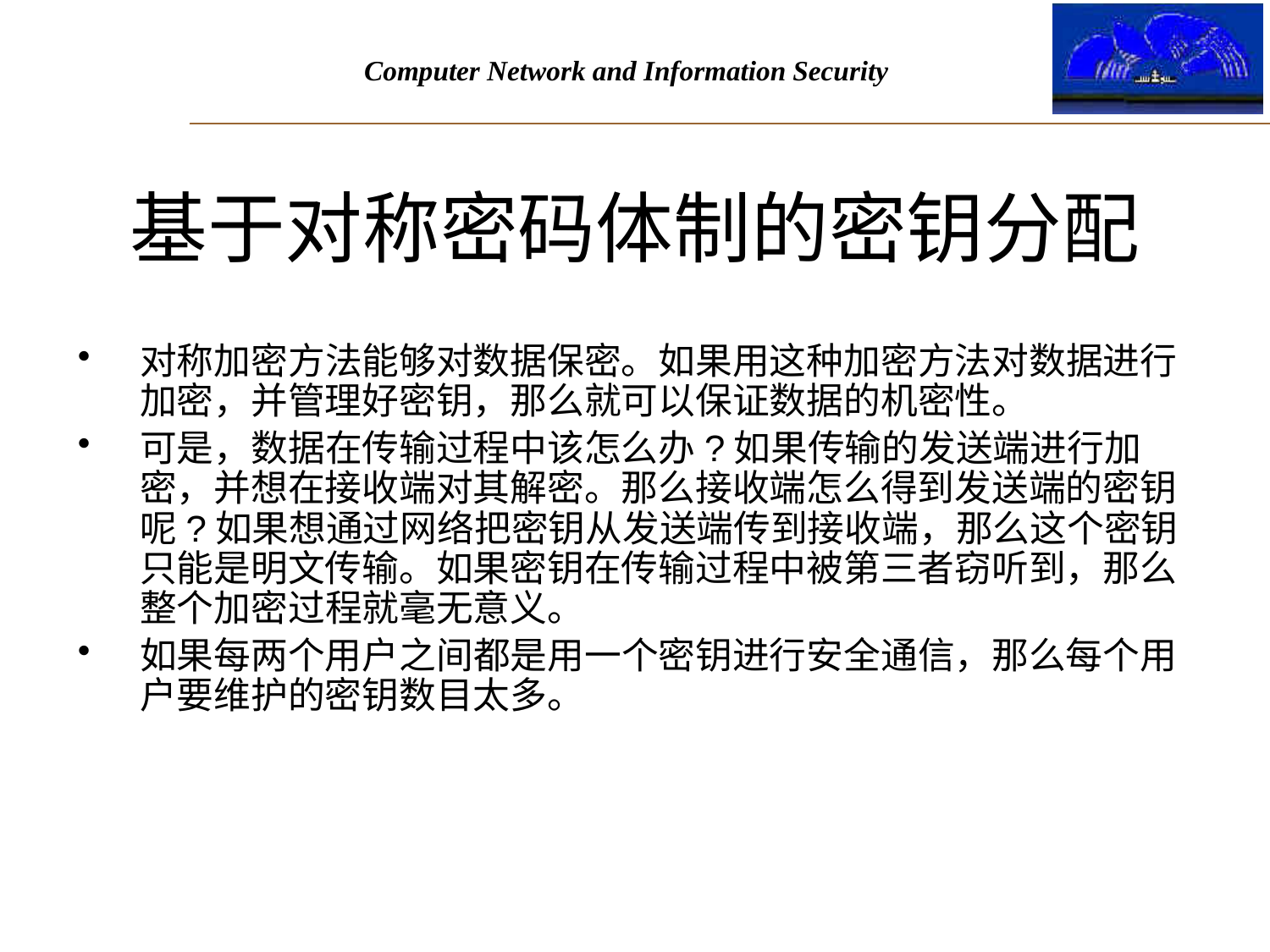

# 基于对称密码体制的密钥分配
对称加密方法能够对数据保密。如果用这种加密方法对数据进行加密，并管理好密钥，那么就可以保证数据的机密性。
可是，数据在传输过程中该怎么办?如果传输的发送端进行加密，并想在接收端对其解密。那么接收端怎么得到发送端的密钥呢?如果想通过网络把密钥从发送端传到接收端，那么这个密钥只能是明文传输。如果密钥在传输过程中被第三者窃听到，那么整个加密过程就毫无意义。
如果每两个用户之间都是用一个密钥进行安全通信，那么每个用户要维护的密钥数目太多。